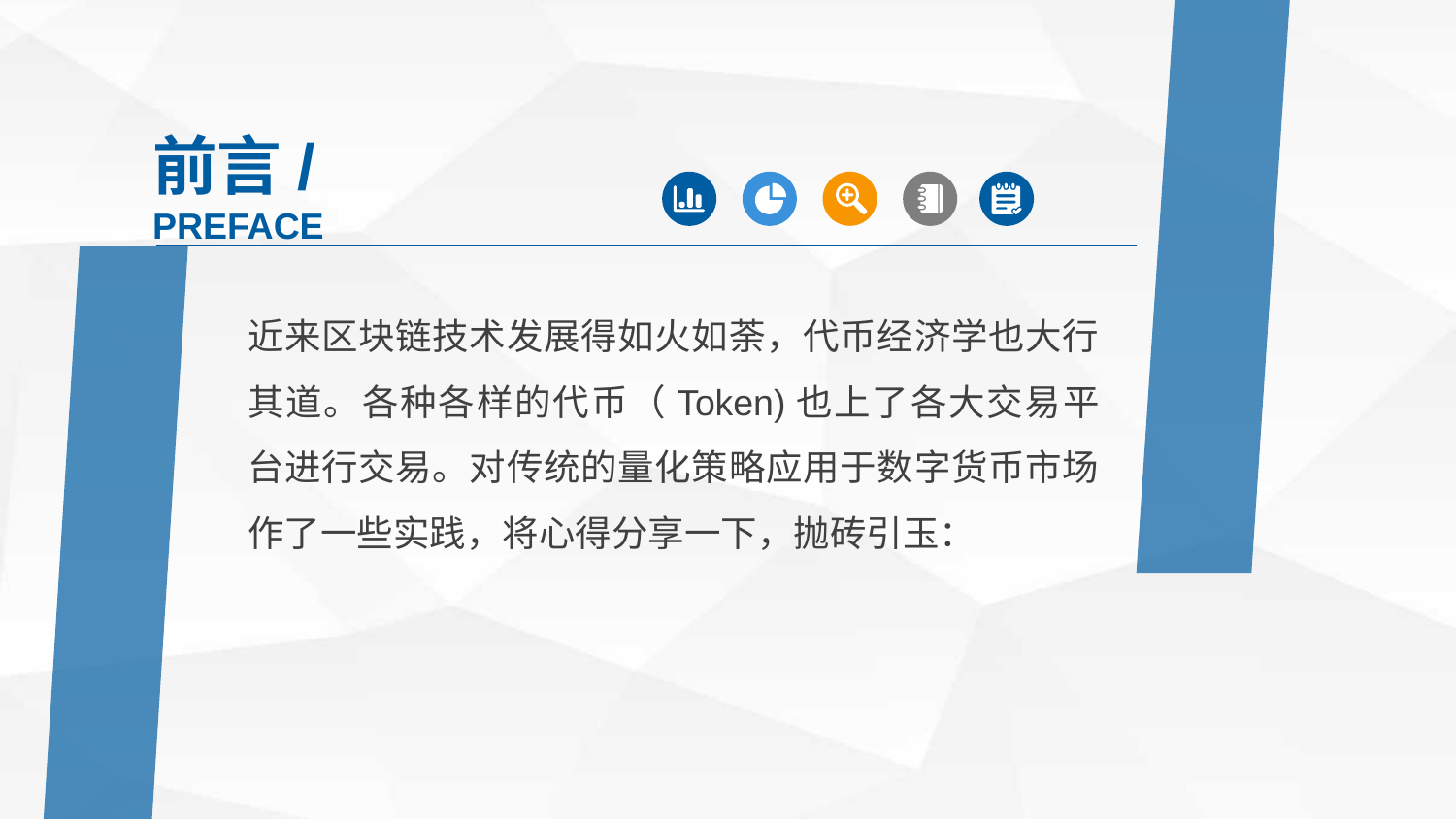

前言/PREFACE

近来区块链技术发展得如火如荼，代币经济学也大行其道。各种各样的代币（Token)也上了各大交易平台进行交易。对传统的量化策略应用于数字货币市场作了一些实践，将心得分享一下，抛砖引玉：